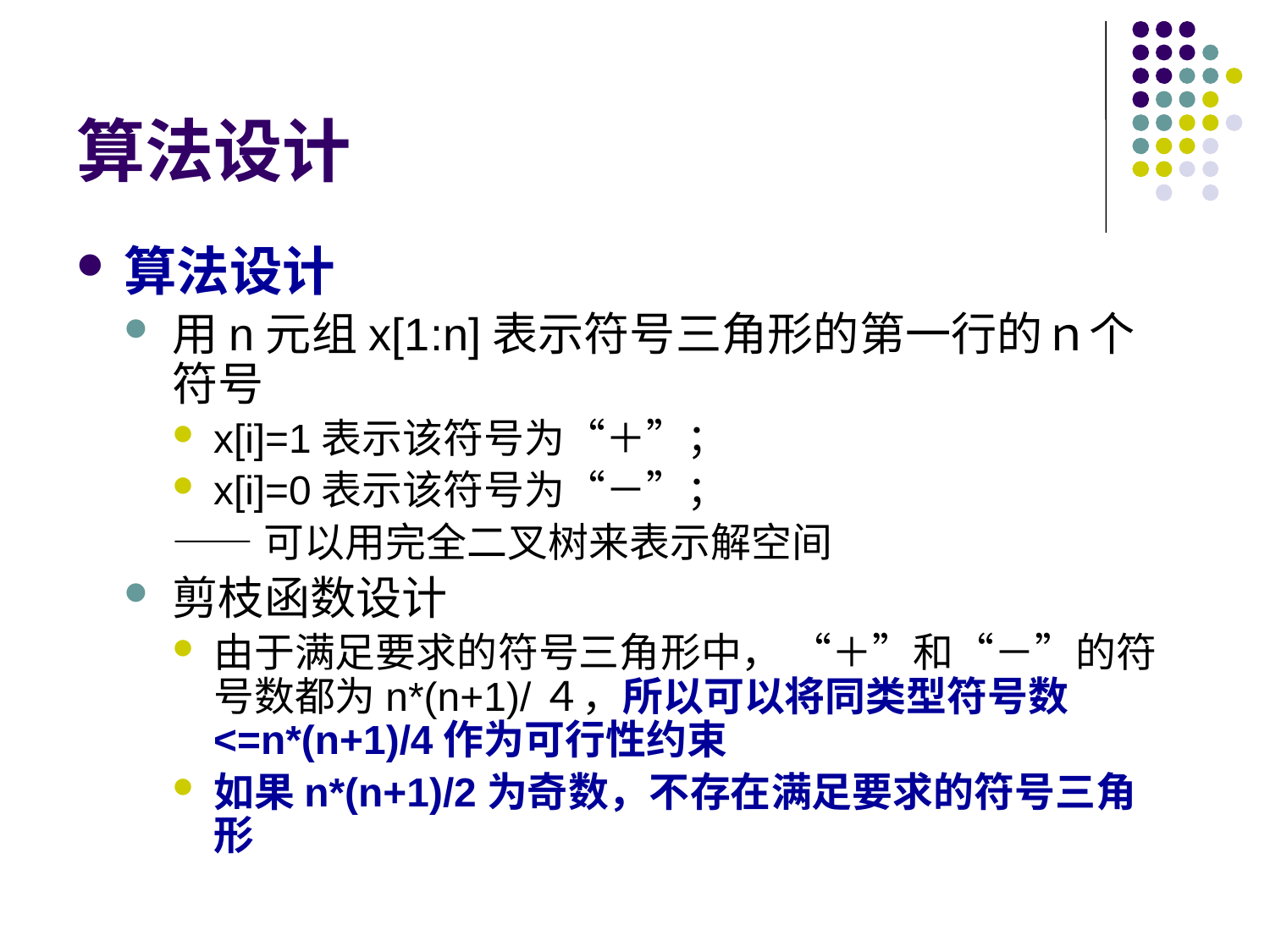

# 算法设计
算法设计
用n元组x[1:n]表示符号三角形的第一行的ｎ个符号
x[i]=1表示该符号为“＋”；
x[i]=0表示该符号为“－”；
——可以用完全二叉树来表示解空间
剪枝函数设计
由于满足要求的符号三角形中， “＋”和“－”的符号数都为n*(n+1)/４，所以可以将同类型符号数<=n*(n+1)/4作为可行性约束
如果n*(n+1)/2为奇数，不存在满足要求的符号三角形